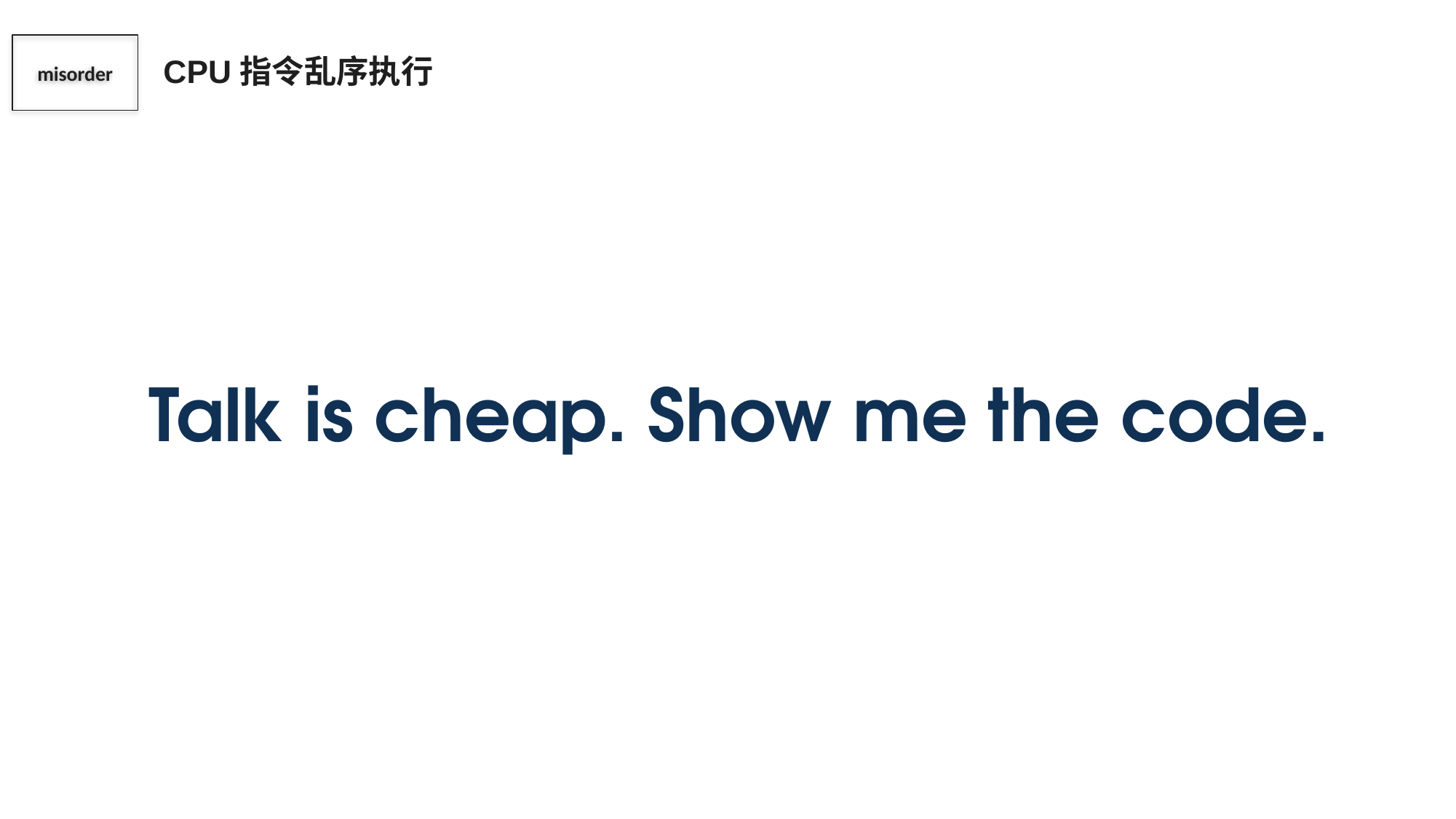

misorder
CPU指令乱序执行
Talk is cheap. Show me the code.